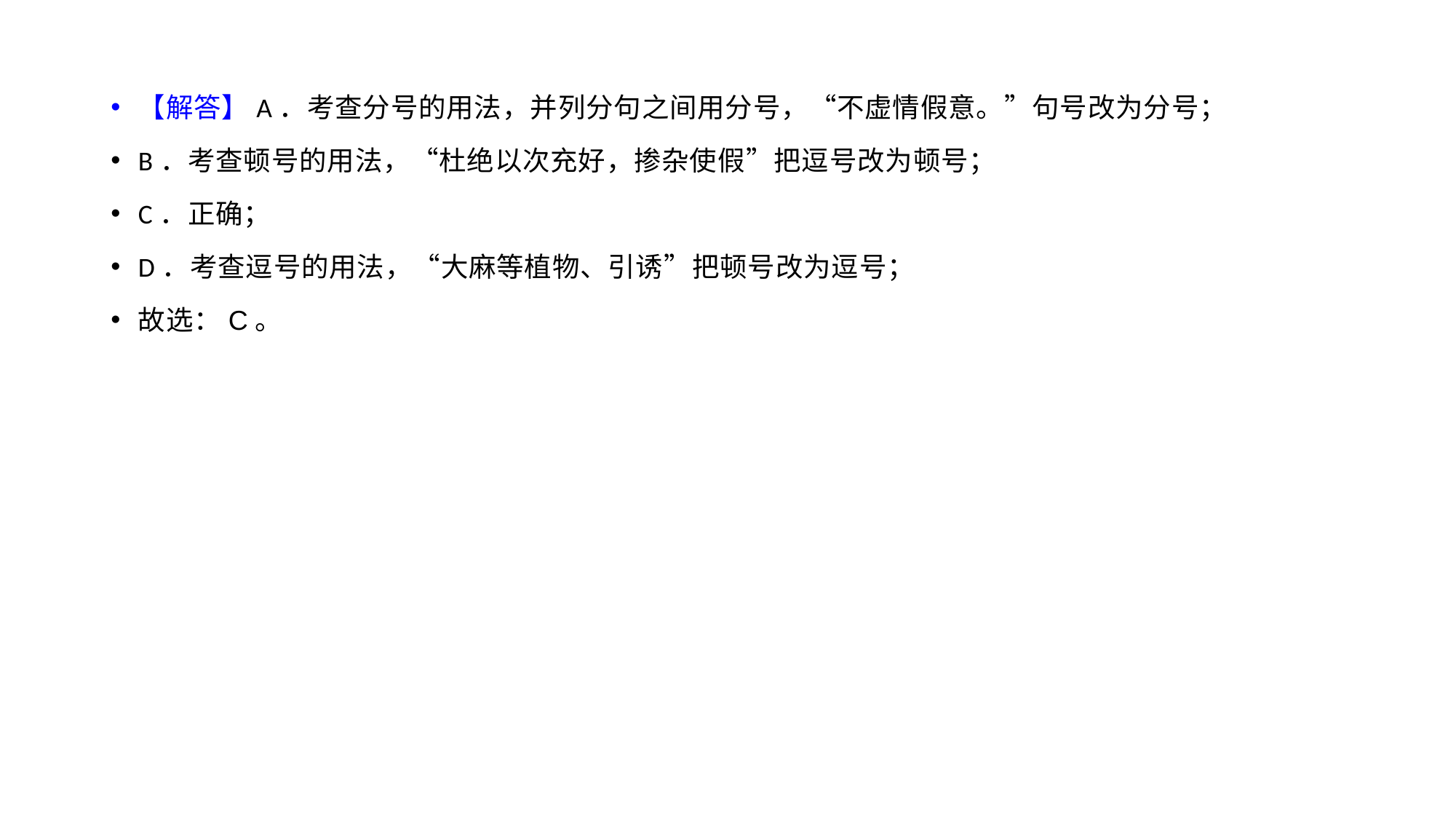

【解答】A．考查分号的用法，并列分句之间用分号，“不虚情假意。”句号改为分号；
B．考查顿号的用法，“杜绝以次充好，掺杂使假”把逗号改为顿号；
C．正确；
D．考查逗号的用法，“大麻等植物、引诱”把顿号改为逗号；
故选：C。